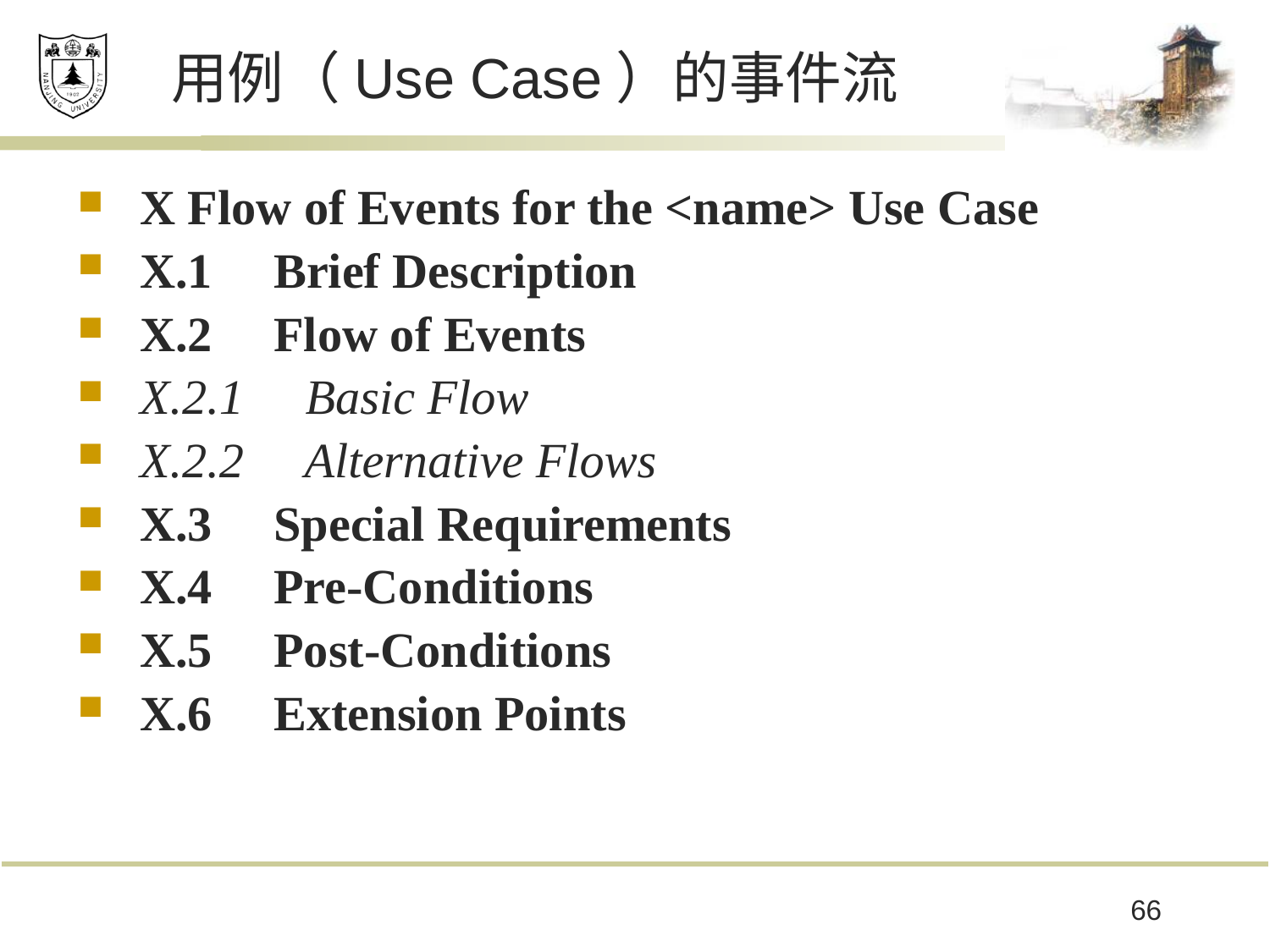

# 用例（Use Case）的事件流
X Flow of Events for the <name> Use Case
X.1     Brief Description
X.2     Flow of Events
X.2.1     Basic Flow
X.2.2     Alternative Flows
X.3     Special Requirements
X.4     Pre-Conditions
X.5     Post-Conditions
X.6     Extension Points
66